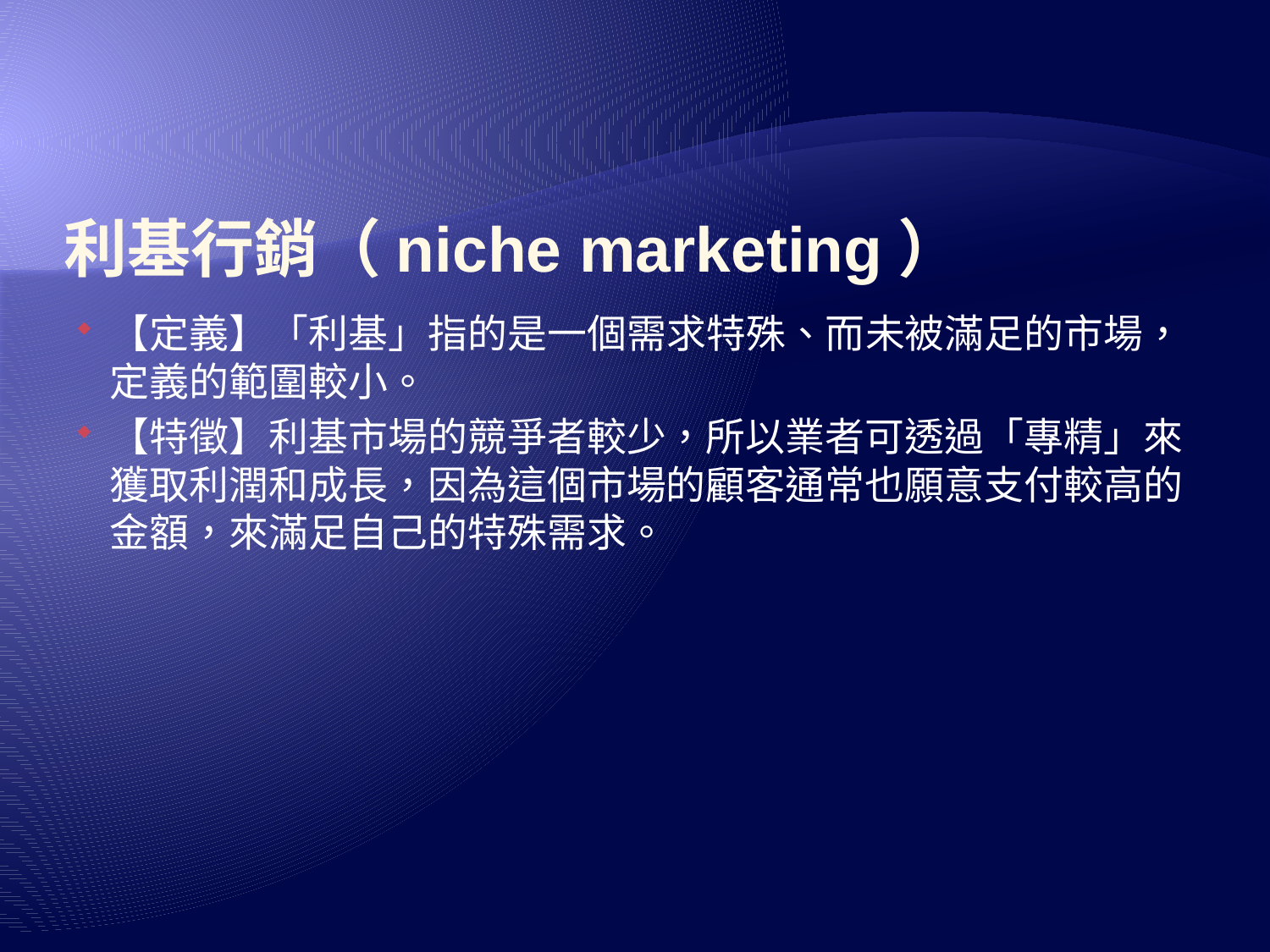

# 利基行銷（niche marketing）
【定義】「利基」指的是一個需求特殊、而未被滿足的市場，定義的範圍較小。
【特徵】利基市場的競爭者較少，所以業者可透過「專精」來獲取利潤和成長，因為這個市場的顧客通常也願意支付較高的金額，來滿足自己的特殊需求。